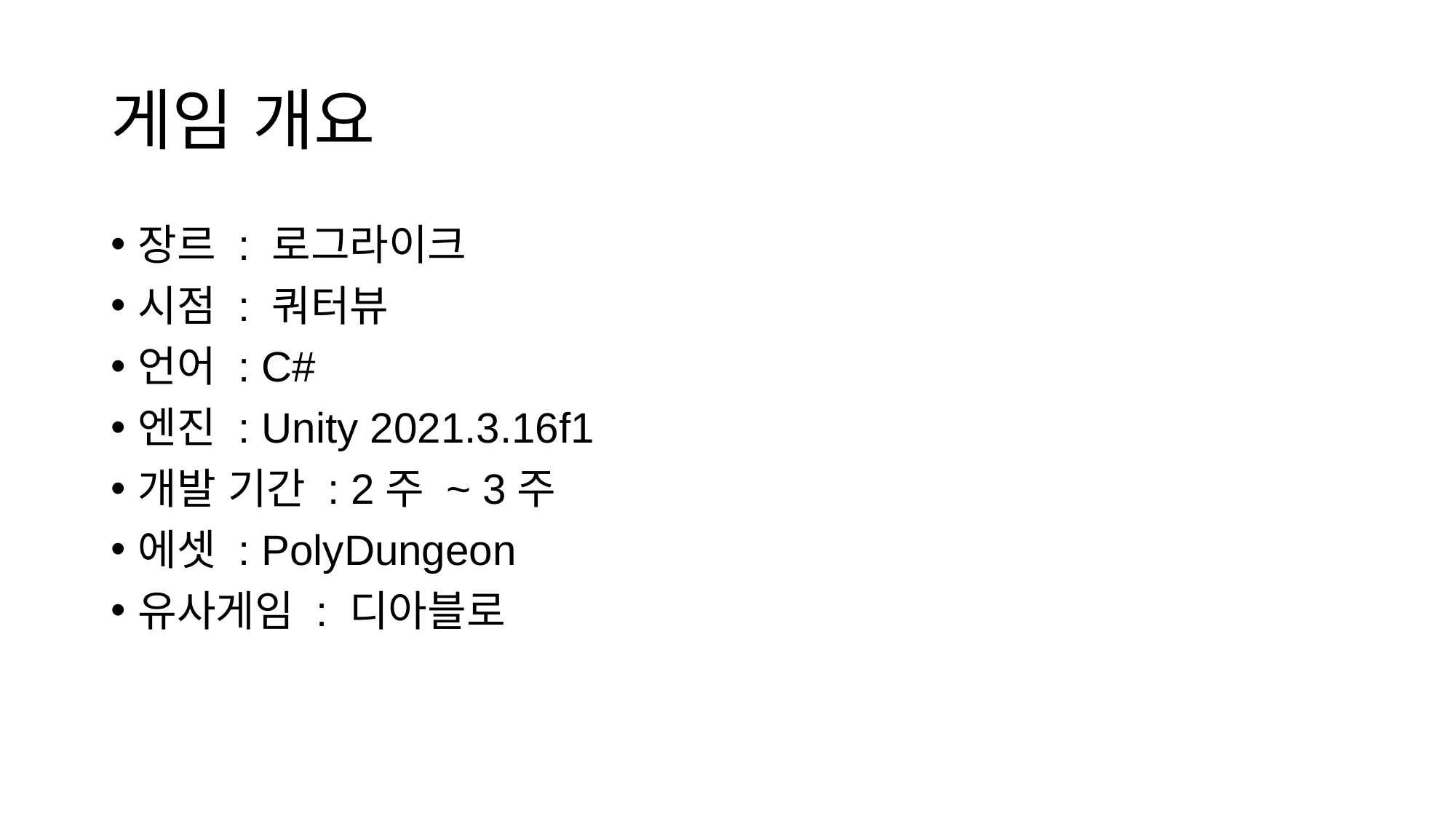

# 게임 개요
장르 : 로그라이크
시점 : 쿼터뷰
언어 : C#
엔진 : Unity 2021.3.16f1
개발 기간 : 2주 ~ 3주
에셋 : PolyDungeon
유사게임 : 디아블로